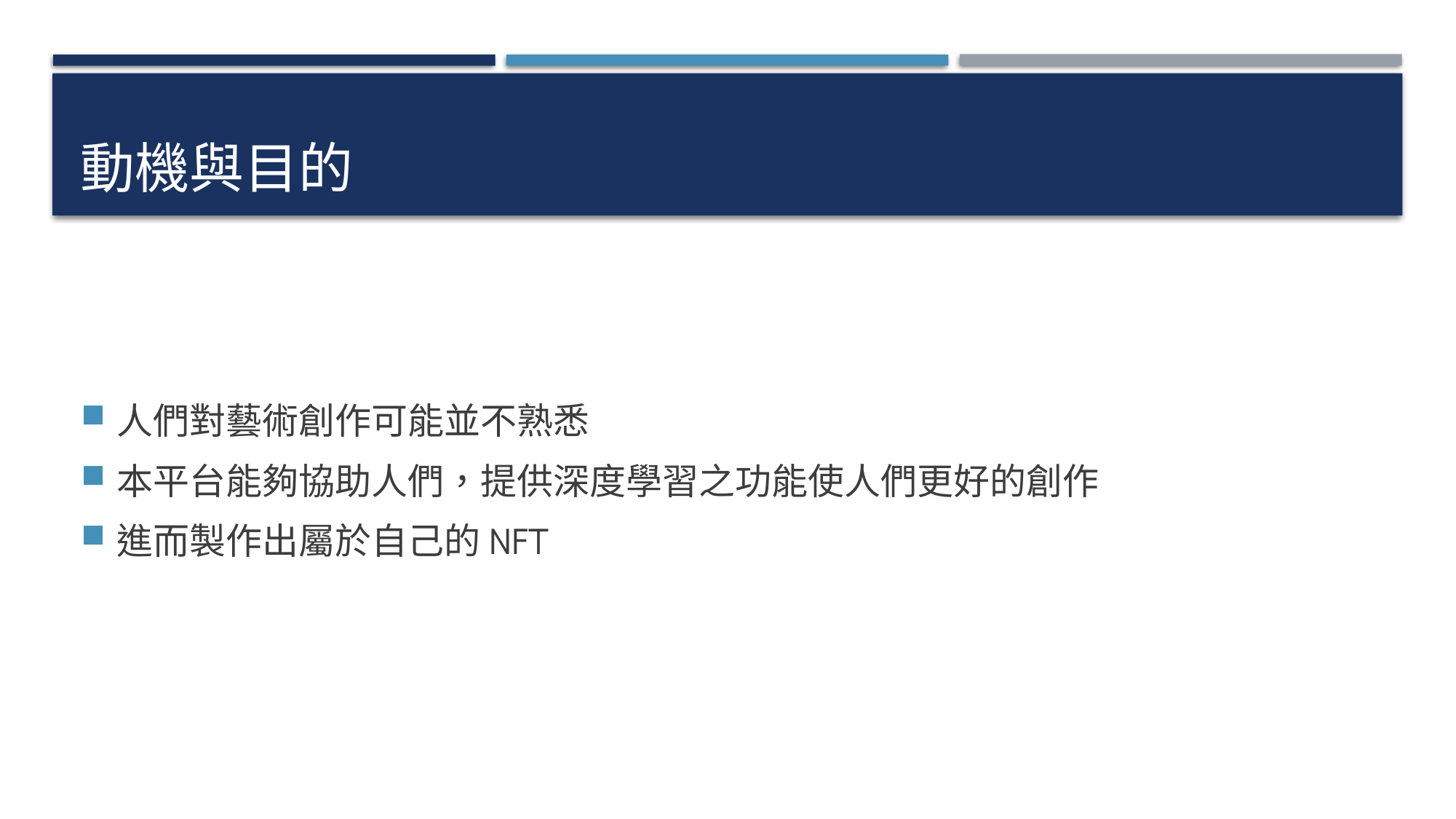

# 動機與目的
人們對藝術創作可能並不熟悉
本平台能夠協助人們，提供深度學習之功能使人們更好的創作
進而製作出屬於自己的NFT